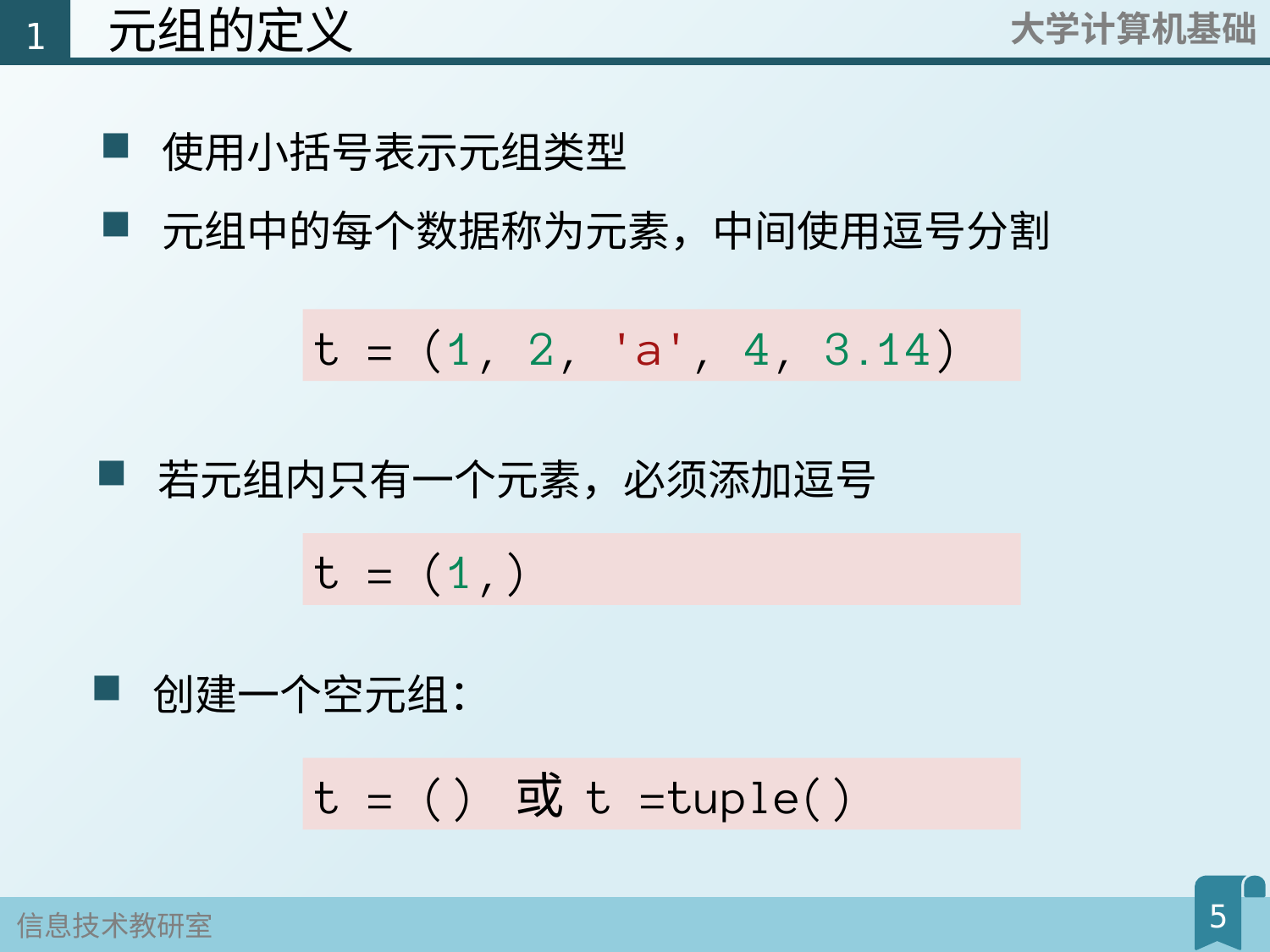

1
# 元组的定义
使用小括号表示元组类型
元组中的每个数据称为元素，中间使用逗号分割
t = (1, 2, 'a', 4, 3.14)
若元组内只有一个元素，必须添加逗号
t = (1,)
创建一个空元组：
t = () 或 t =tuple()
5